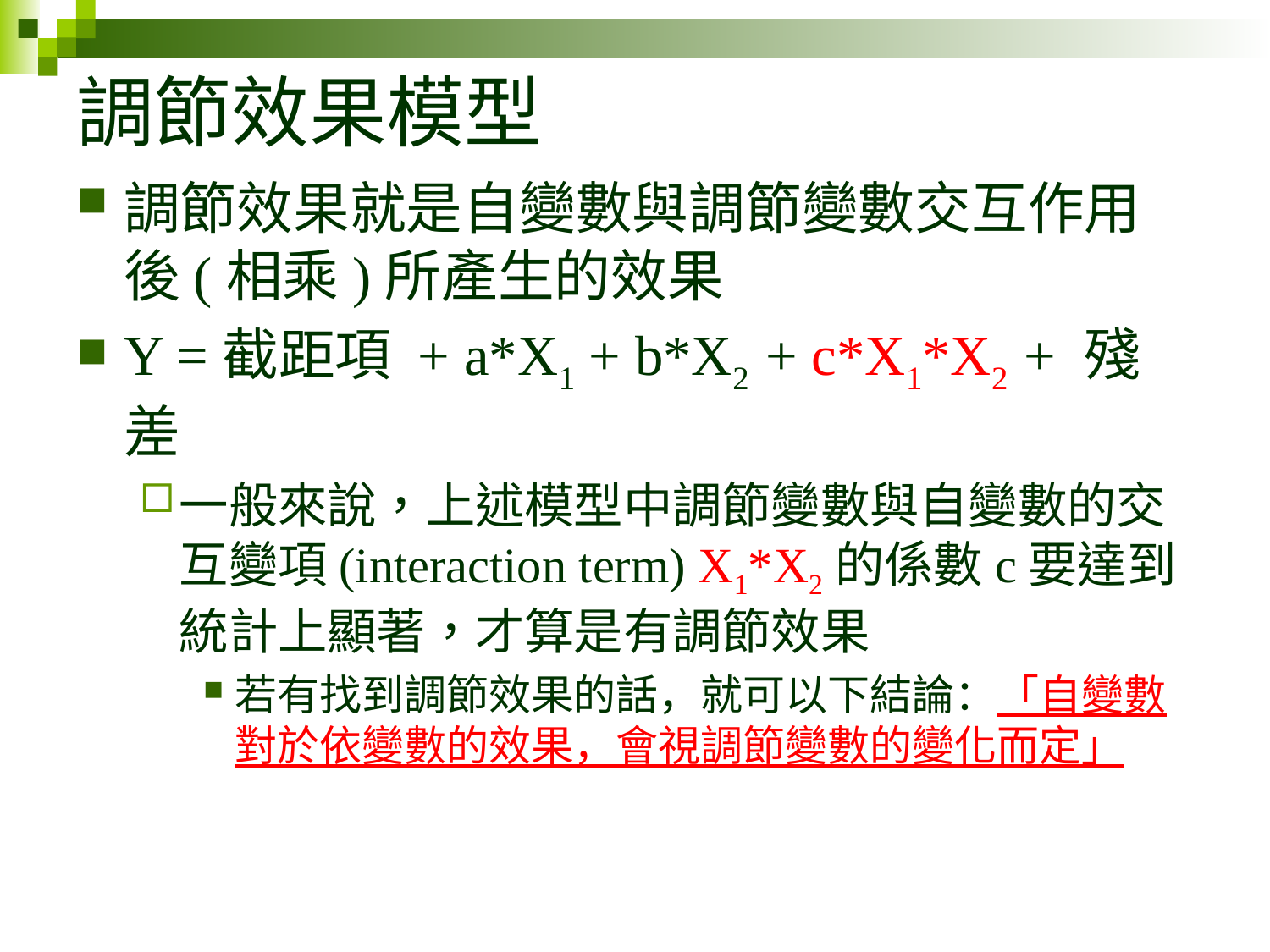

# 調節效果模型
調節效果就是自變數與調節變數交互作用後(相乘)所產生的效果
Y =截距項 + a*X1 + b*X2  + c*X1*X2  + 殘差
一般來說，上述模型中調節變數與自變數的交互變項(interaction term) X1*X2的係數c要達到統計上顯著，才算是有調節效果
若有找到調節效果的話，就可以下結論：「自變數對於依變數的效果，會視調節變數的變化而定」